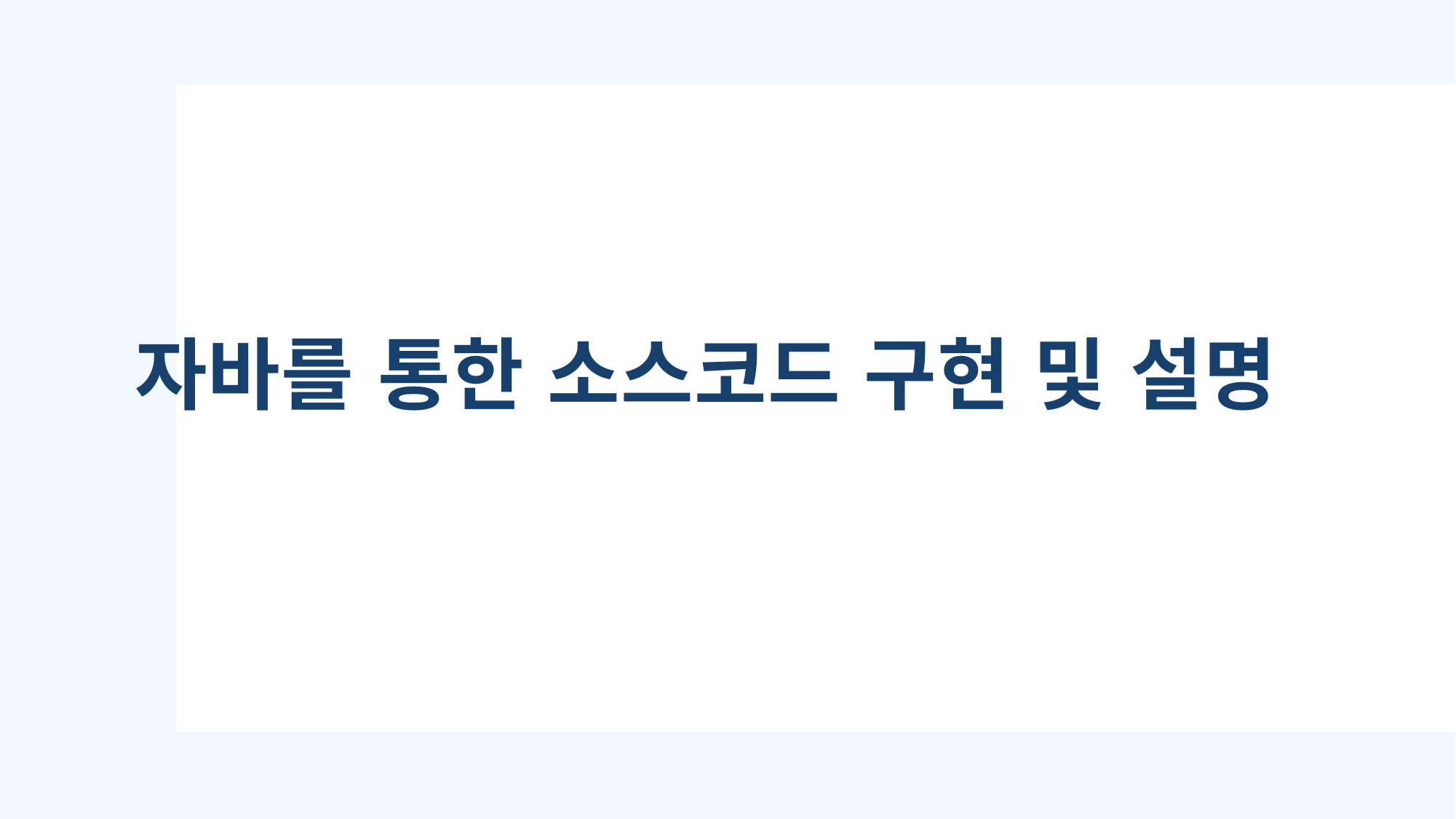

# 자바를 통한 소스코드 구현 및 설명